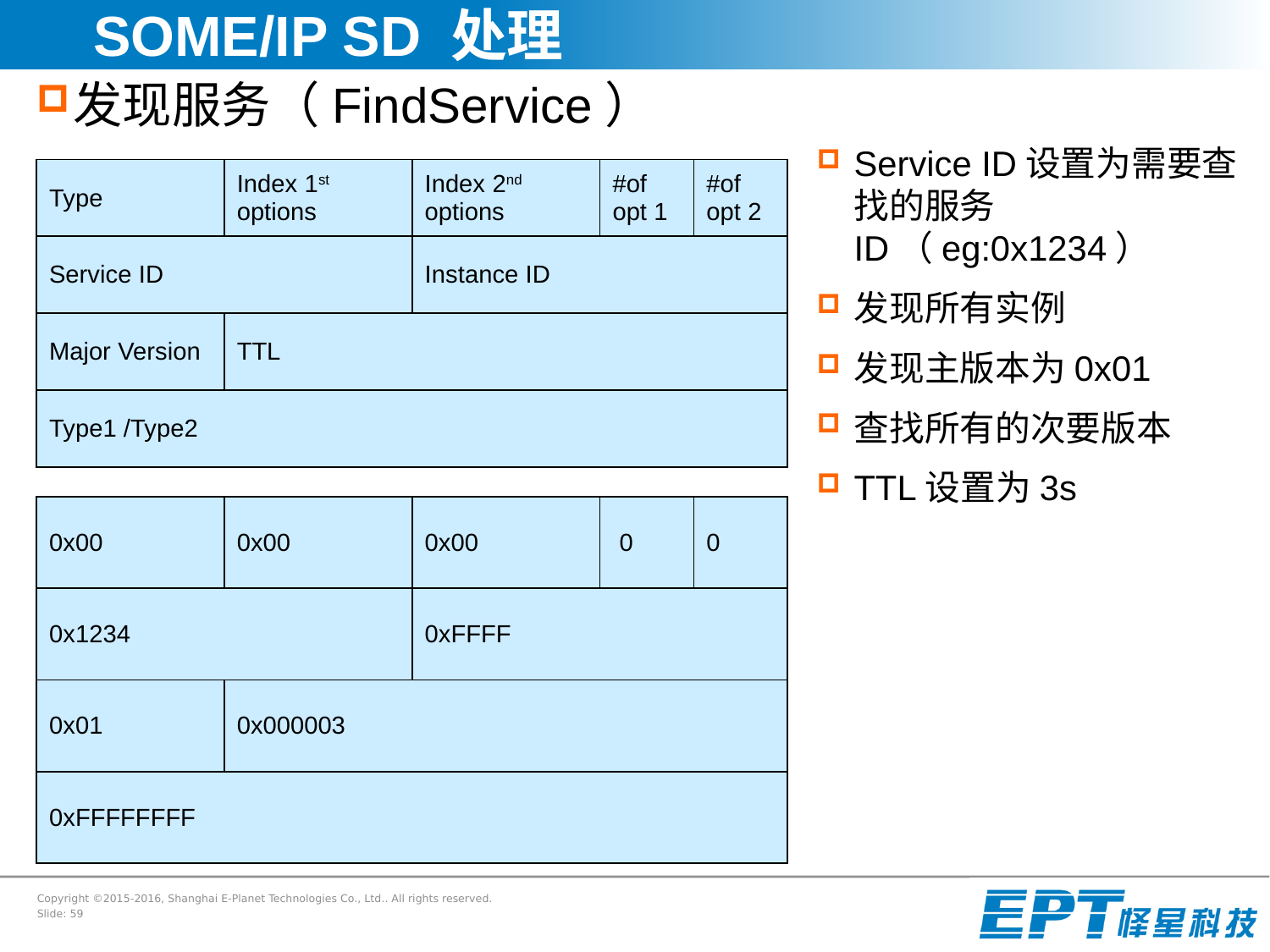

# SOME/IP SD 处理
发现服务（FindService）
Service ID设置为需要查找的服务ID（eg:0x1234）
发现所有实例
发现主版本为0x01
查找所有的次要版本
TTL设置为3s
| Type | Index 1st options | Index 2nd options | #of opt 1 | #of opt 2 |
| --- | --- | --- | --- | --- |
| Service ID |  | Instance ID |  |  |
| Major Version | TTL |  |  |  |
| Type1 /Type2 |  |  |  |  |
| 0x00 | 0x00 | 0x00 | 0 | 0 |
| --- | --- | --- | --- | --- |
| 0x1234 |  | 0xFFFF |  |  |
| 0x01 | 0x000003 |  |  |  |
| 0xFFFFFFFF |  |  |  |  |